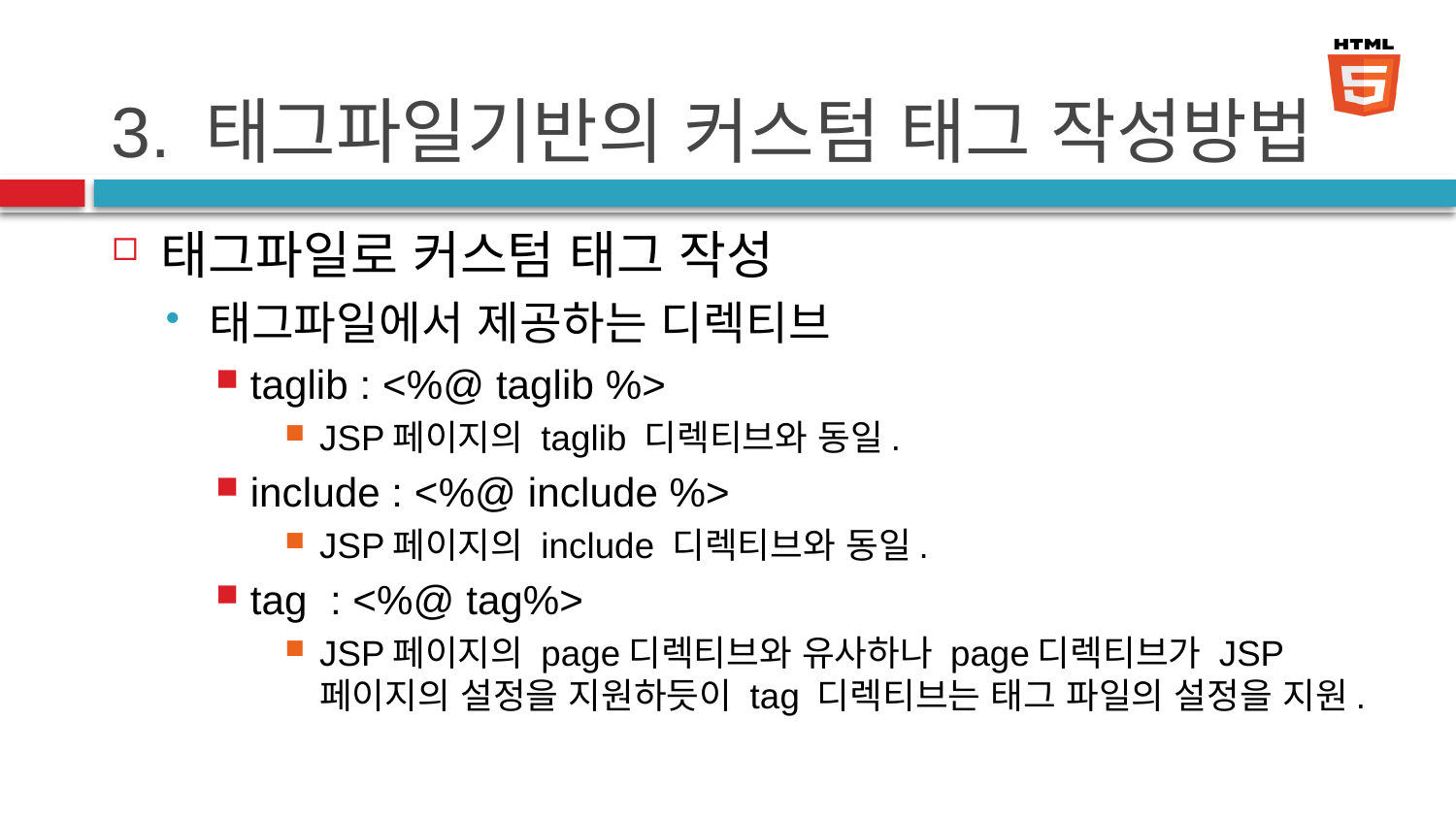

# 3. 태그파일기반의 커스텀 태그 작성방법
태그파일로 커스텀 태그 작성
태그파일에서 제공하는 디렉티브
taglib : <%@ taglib %>
JSP페이지의 taglib 디렉티브와 동일.
include : <%@ include %>
JSP페이지의 include 디렉티브와 동일.
tag  : <%@ tag%>
JSP페이지의 page디렉티브와 유사하나 page디렉티브가 JSP페이지의 설정을 지원하듯이 tag 디렉티브는 태그 파일의 설정을 지원.